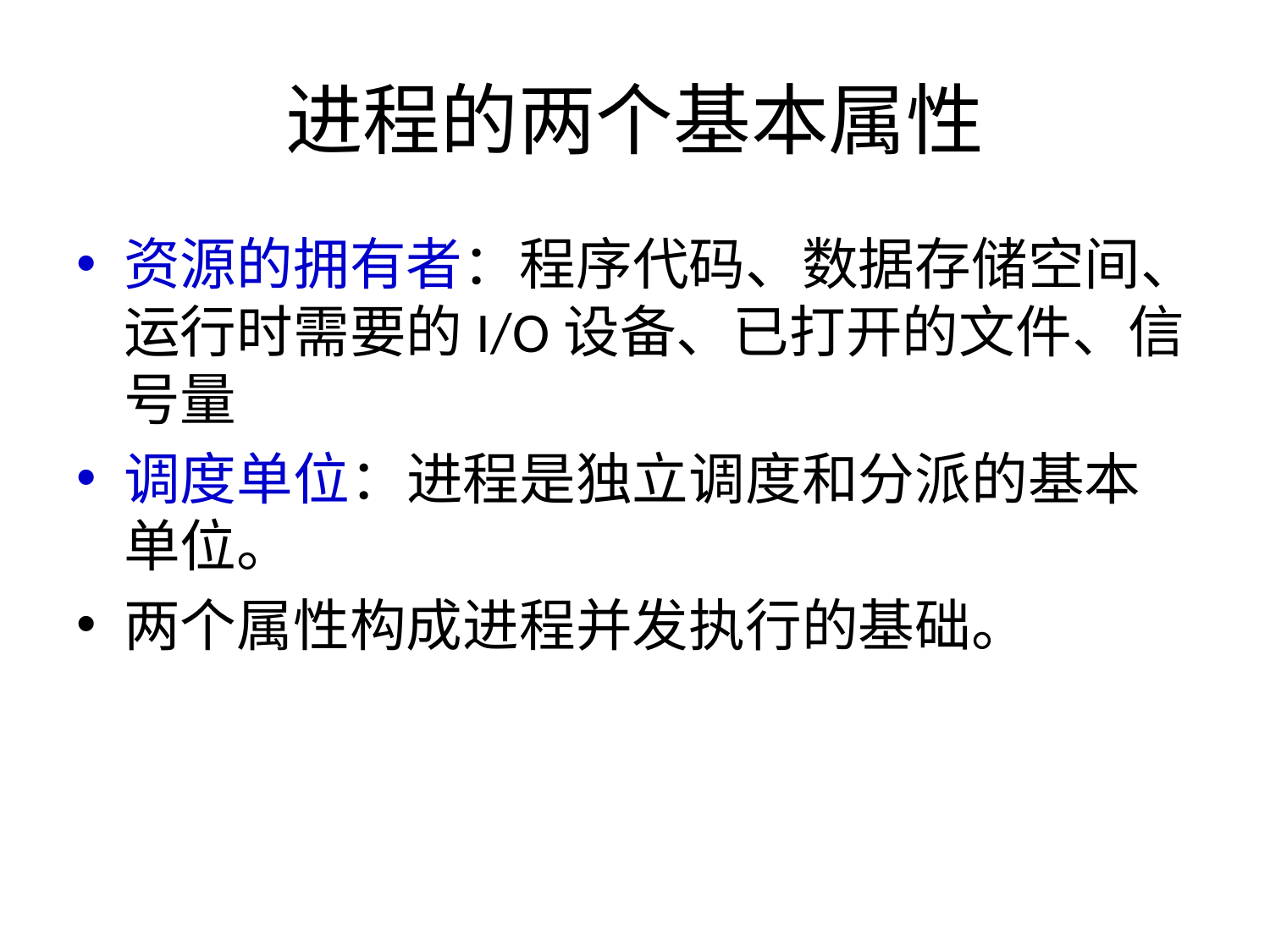

# 进程的两个基本属性
资源的拥有者：程序代码、数据存储空间、运行时需要的I/O设备、已打开的文件、信号量
调度单位：进程是独立调度和分派的基本单位。
两个属性构成进程并发执行的基础。